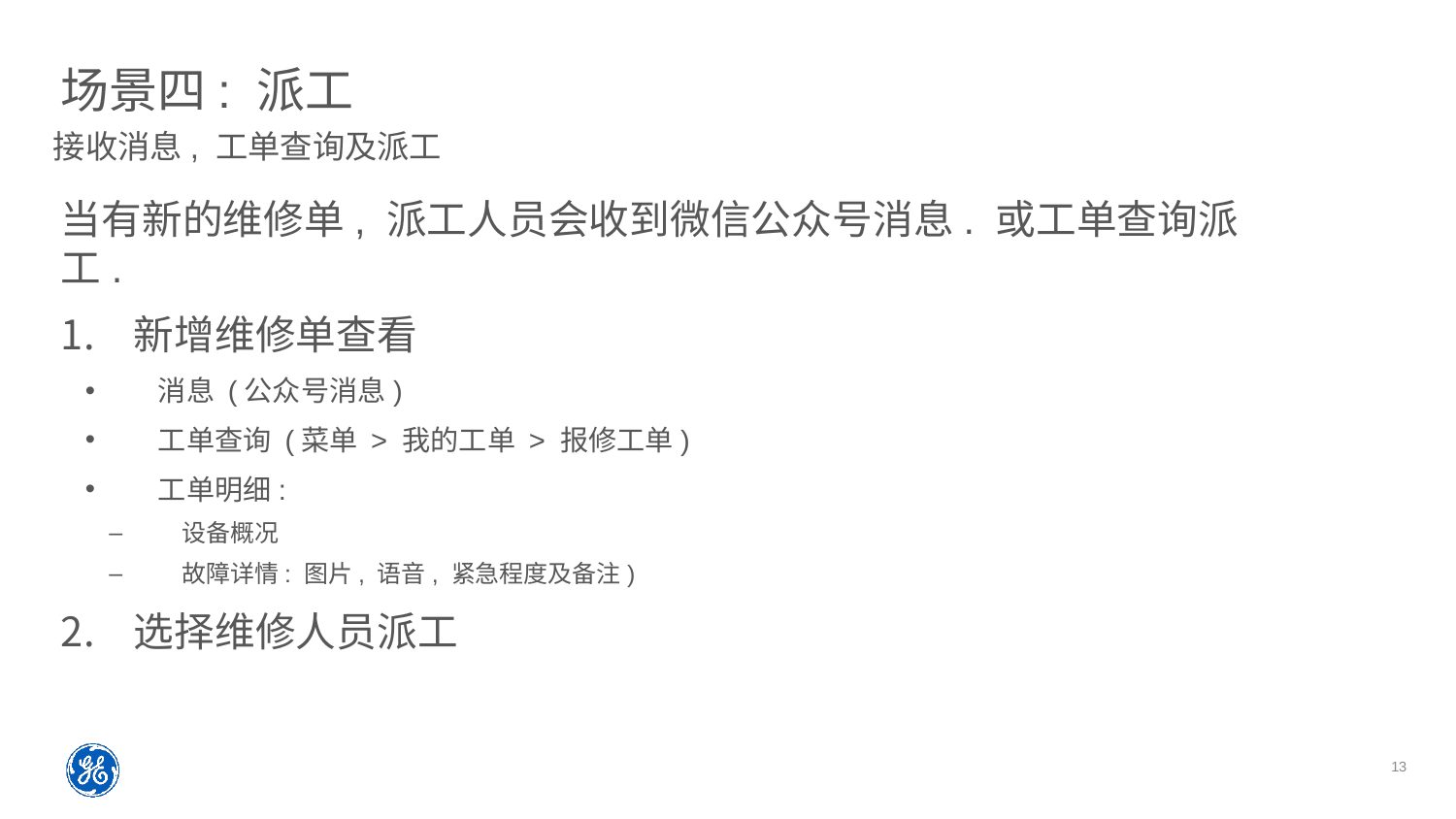

# 场景四: 派工
接收消息, 工单查询及派工
当有新的维修单, 派工人员会收到微信公众号消息. 或工单查询派工.
新增维修单查看
消息 (公众号消息)
工单查询 (菜单 > 我的工单 > 报修工单)
工单明细:
设备概况
故障详情: 图片, 语音, 紧急程度及备注)
选择维修人员派工
13